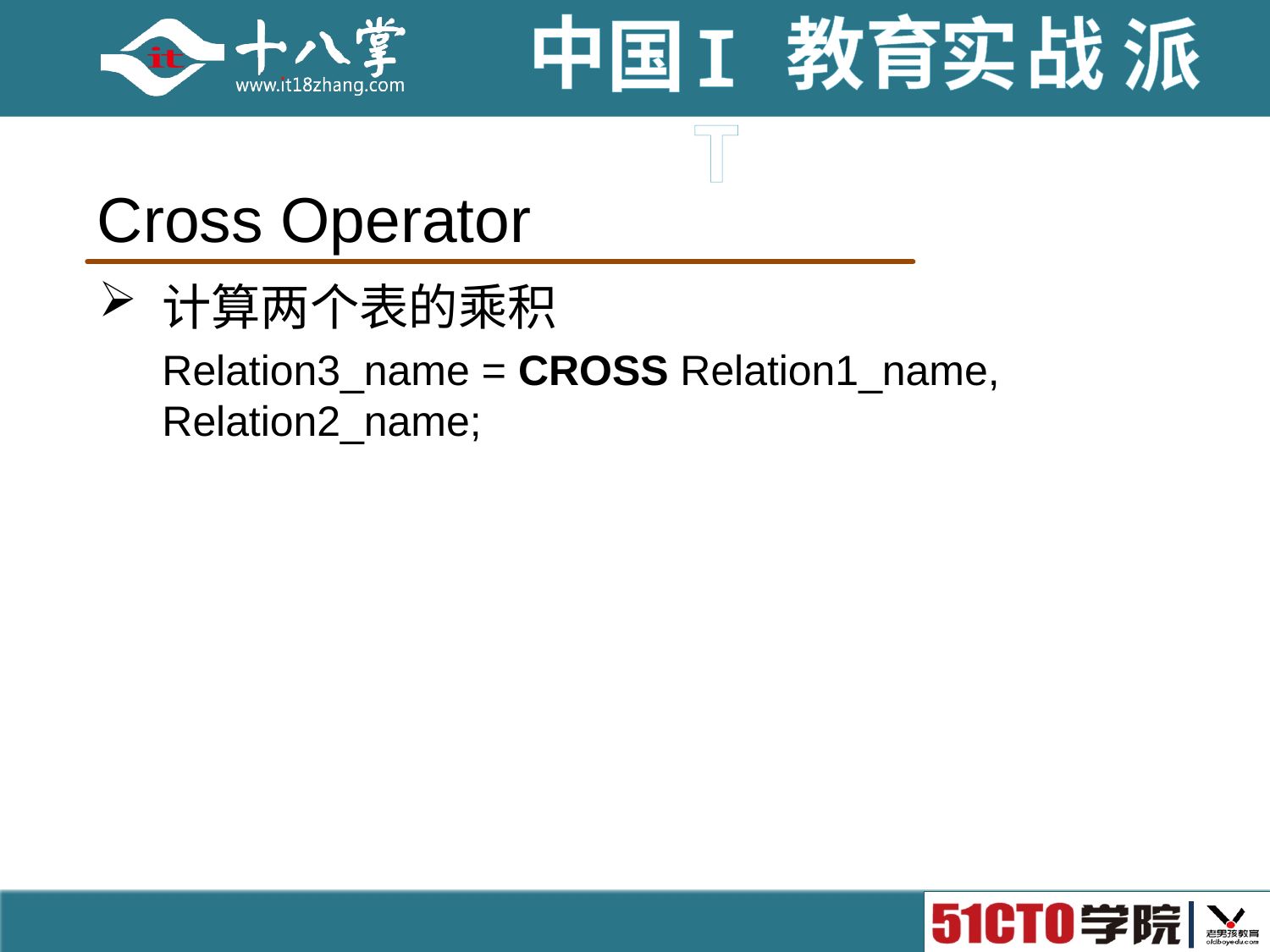

# Cross Operator
计算两个表的乘积
Relation3_name = CROSS Relation1_name, Relation2_name;